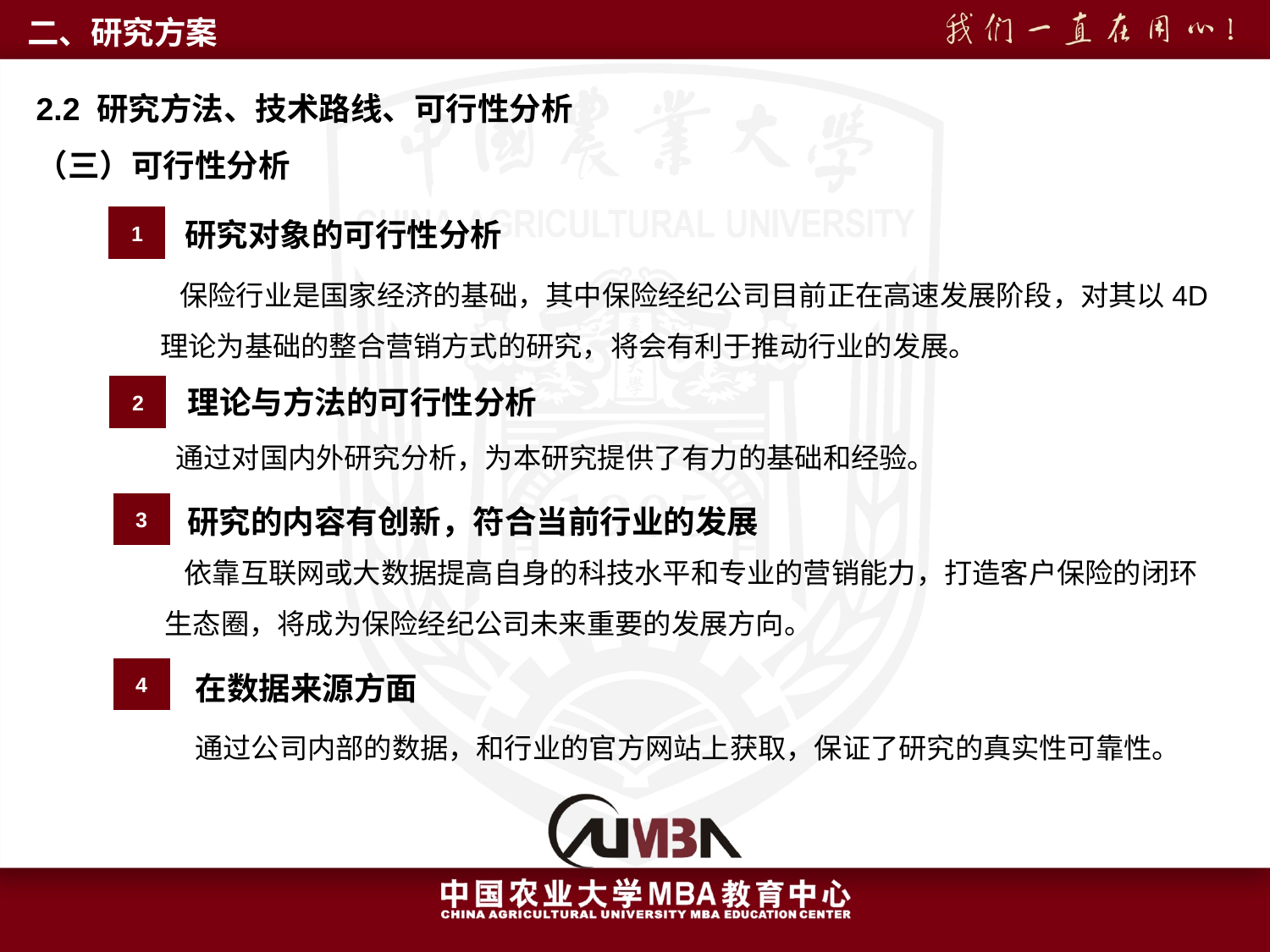

二、研究方案
2.2 研究方法、技术路线、可行性分析
（三）可行性分析
1
研究对象的可行性分析
  保险行业是国家经济的基础，其中保险经纪公司目前正在高速发展阶段，对其以4D理论为基础的整合营销方式的研究，将会有利于推动行业的发展。
理论与方法的可行性分析
2
  通过对国内外研究分析，为本研究提供了有力的基础和经验。
3
研究的内容有创新，符合当前行业的发展
  依靠互联网或大数据提高自身的科技水平和专业的营销能力，打造客户保险的闭环生态圈，将成为保险经纪公司未来重要的发展方向。
4
在数据来源方面
通过公司内部的数据，和行业的官方网站上获取，保证了研究的真实性可靠性。